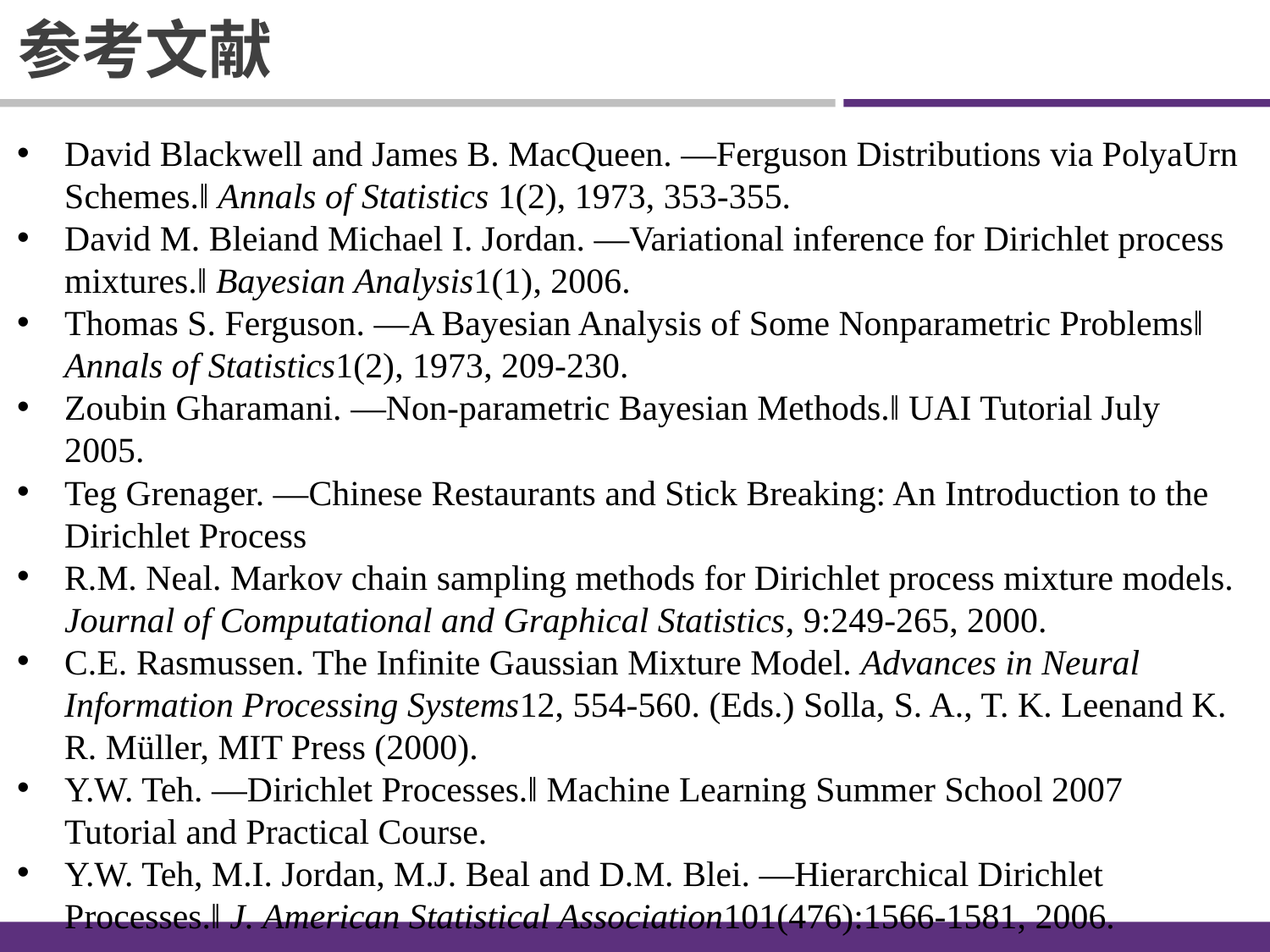

参考文献

David Blackwell and James B. MacQueen. ―Ferguson Distributions via PolyaUrn Schemes.‖ Annals of Statistics 1(2), 1973, 353-355.
David M. Bleiand Michael I. Jordan. ―Variational inference for Dirichlet process mixtures.‖ Bayesian Analysis1(1), 2006.
Thomas S. Ferguson. ―A Bayesian Analysis of Some Nonparametric Problems‖ Annals of Statistics1(2), 1973, 209-230.
Zoubin Gharamani. ―Non-parametric Bayesian Methods.‖ UAI Tutorial July 2005.
Teg Grenager. ―Chinese Restaurants and Stick Breaking: An Introduction to the Dirichlet Process
R.M. Neal. Markov chain sampling methods for Dirichlet process mixture models. Journal of Computational and Graphical Statistics, 9:249-265, 2000.
C.E. Rasmussen. The Infinite Gaussian Mixture Model. Advances in Neural Information Processing Systems12, 554-560. (Eds.) Solla, S. A., T. K. Leenand K. R. Müller, MIT Press (2000).
Y.W. Teh. ―Dirichlet Processes.‖ Machine Learning Summer School 2007 Tutorial and Practical Course.
Y.W. Teh, M.I. Jordan, M.J. Beal and D.M. Blei. ―Hierarchical Dirichlet Processes.‖ J. American Statistical Association101(476):1566-1581, 2006.